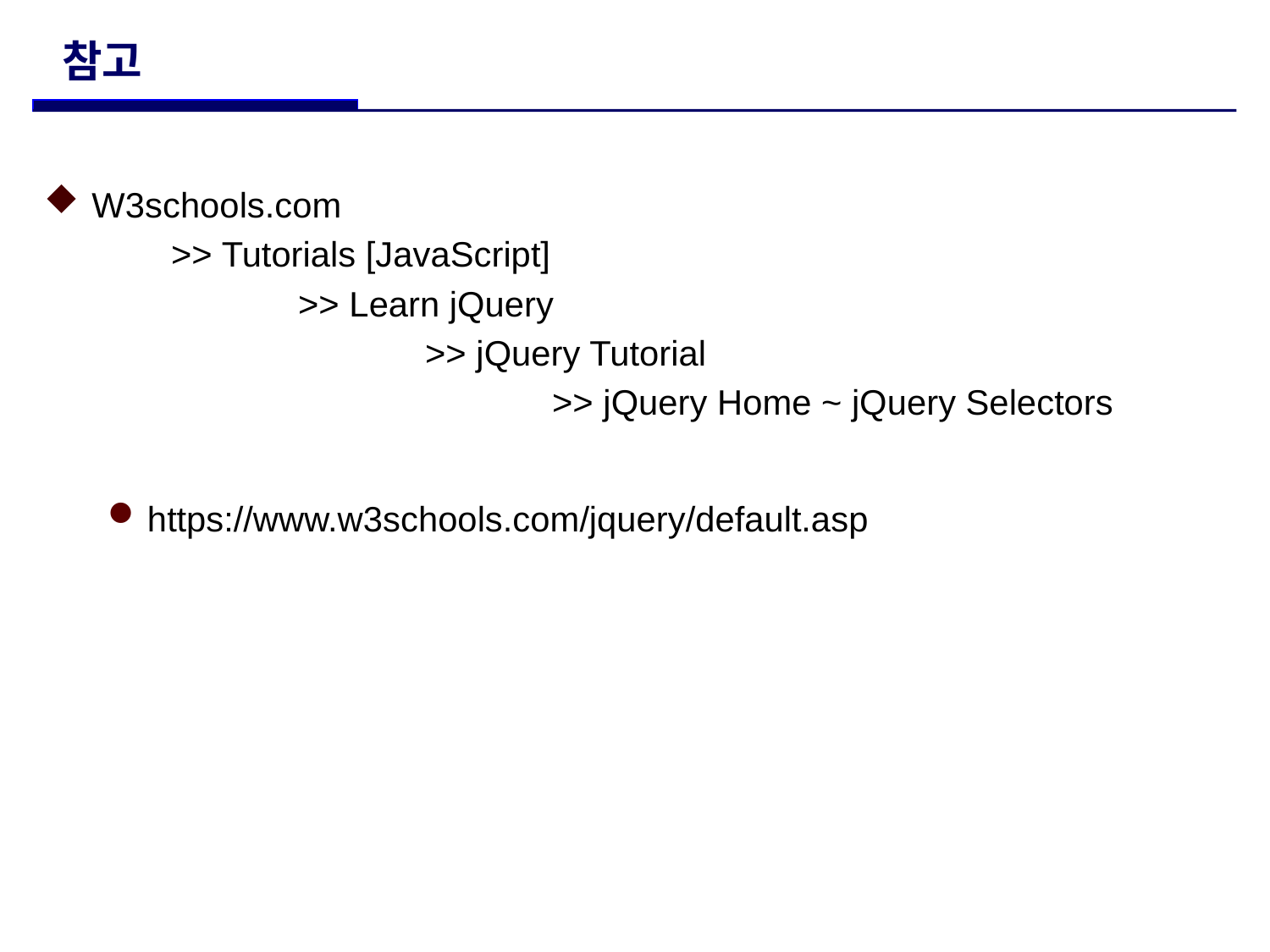

# 참고
W3schools.com
	>> Tutorials [JavaScript]
		>> Learn jQuery
			>> jQuery Tutorial
				>> jQuery Home ~ jQuery Selectors

https://www.w3schools.com/jquery/default.asp